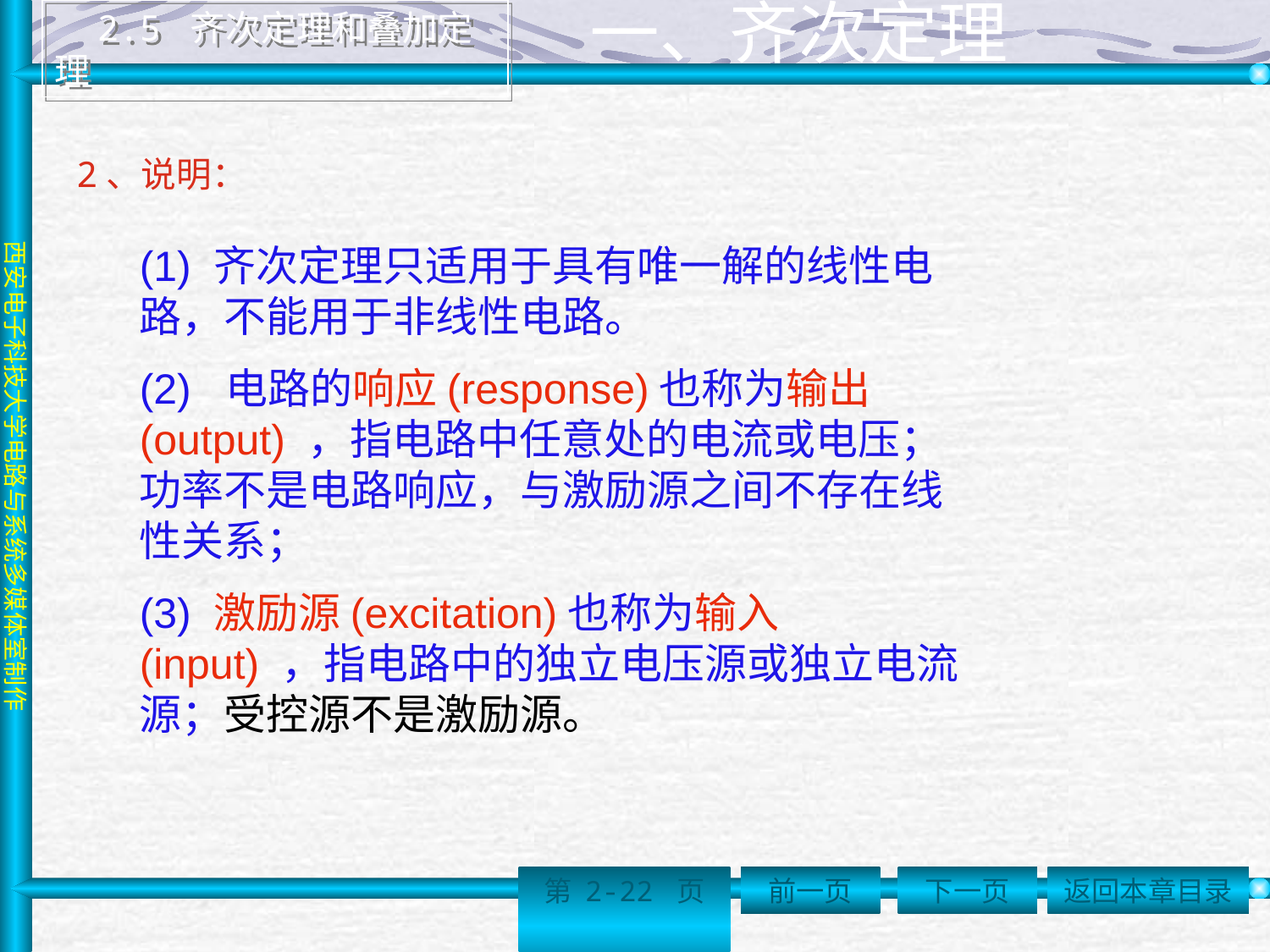

2.5 齐次定理和叠加定理
 一、齐次定理
2、说明：
(1) 齐次定理只适用于具有唯一解的线性电路，不能用于非线性电路。
(2)  电路的响应(response)也称为输出(output) ，指电路中任意处的电流或电压；功率不是电路响应，与激励源之间不存在线性关系；
(3) 激励源(excitation)也称为输入(input) ，指电路中的独立电压源或独立电流源；受控源不是激励源。
第 2-22 页
前一页
下一页
返回本章目录